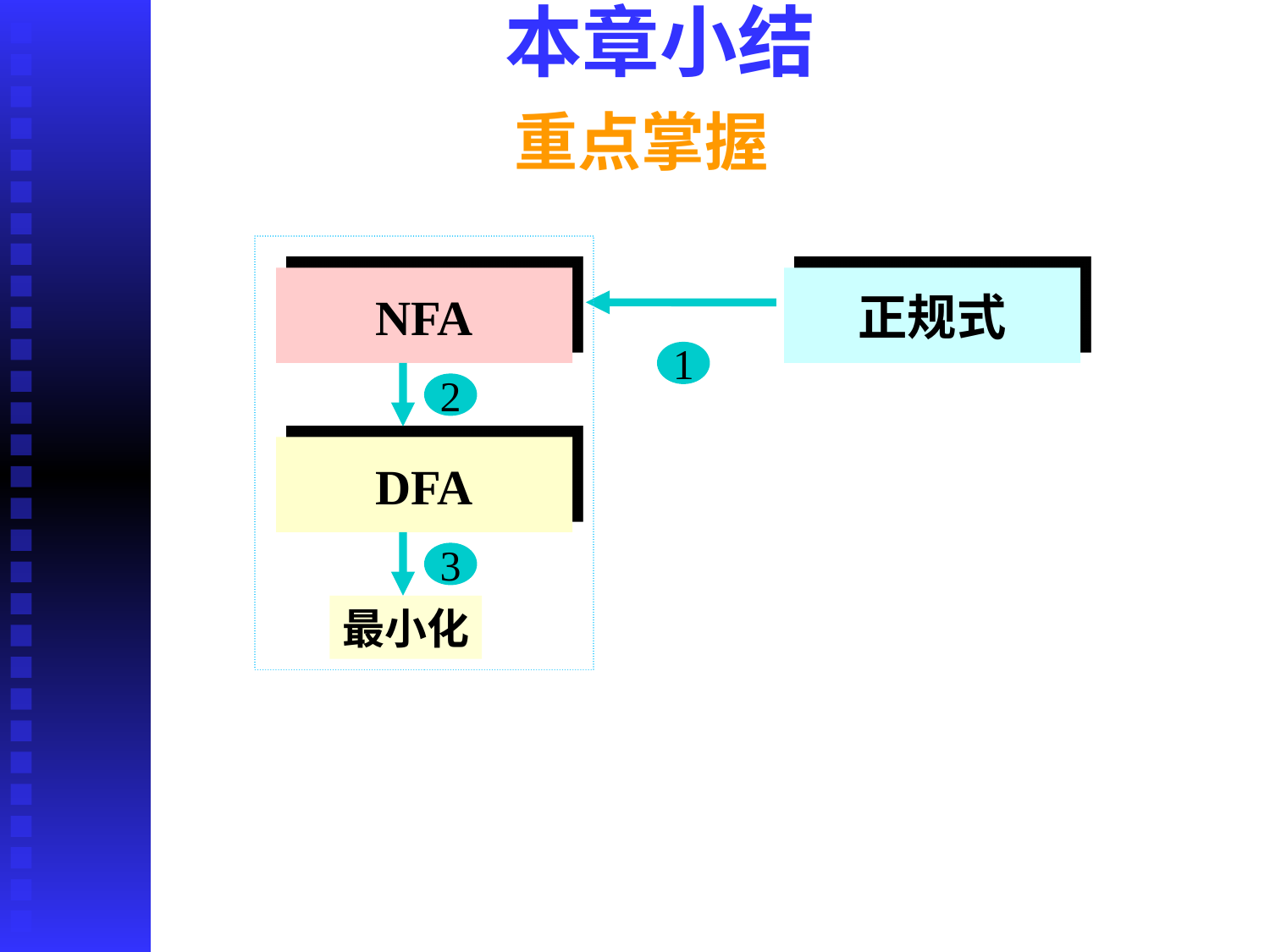

# 本章小结
重点掌握

NFA
正规式

1

2
DFA

3
最小化
2020/10/7
56